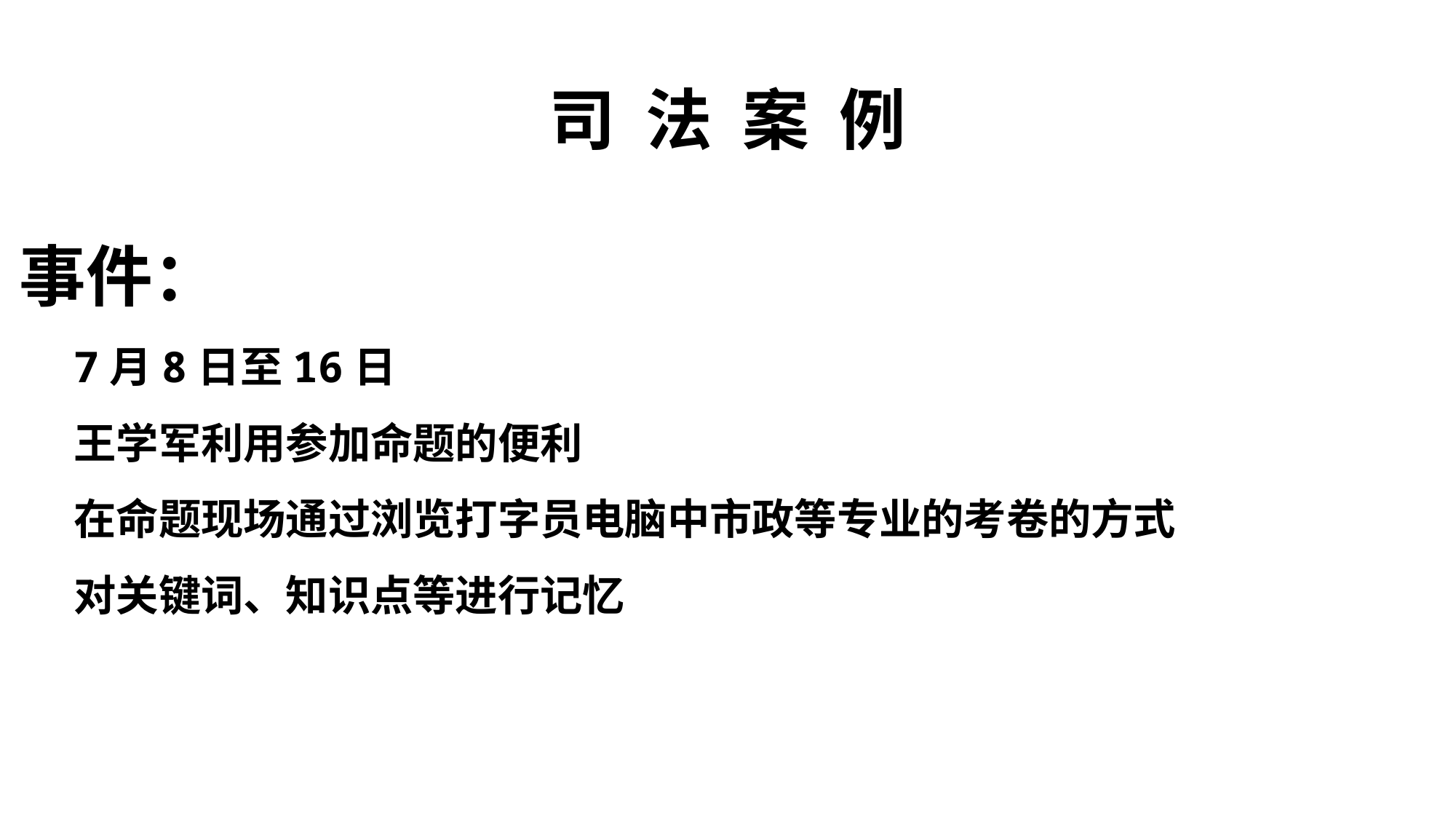

# 司  法  案  例
事件：
7月8日至16日
王学军利用参加命题的便利
在命题现场通过浏览打字员电脑中市政等专业的考卷的方式
对关键词、知识点等进行记忆